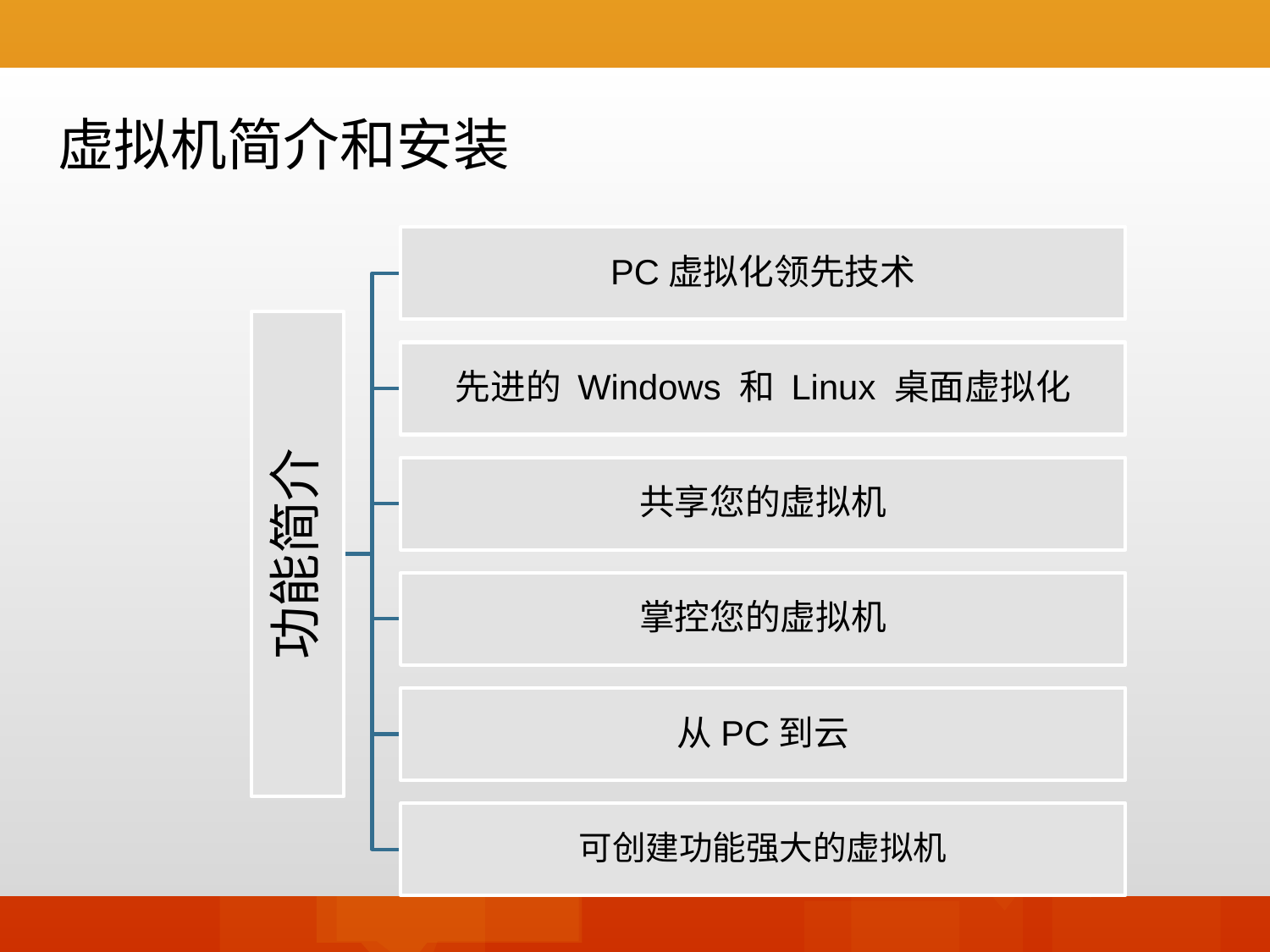

# 虚拟机简介和安装

功能简介
PC虚拟化领先技术
先进的 Windows 和 Linux 桌面虚拟化
共享您的虚拟机
掌控您的虚拟机
从PC到云
可创建功能强大的虚拟机